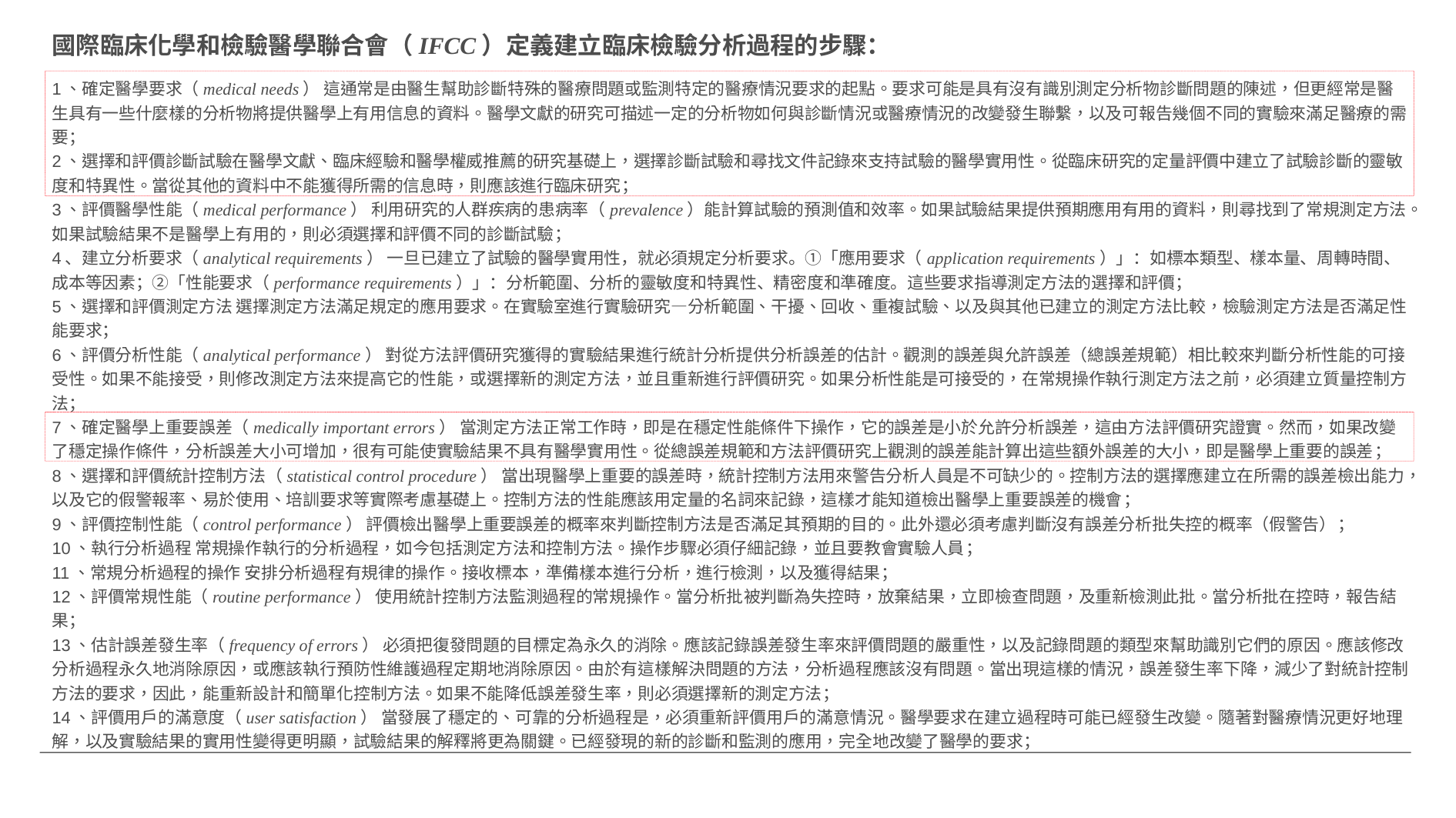

國際臨床化學和檢驗醫學聯合會（IFCC）定義建立臨床檢驗分析過程的步驟：

1、確定醫學要求（medical needs） 這通常是由醫生幫助診斷特殊的醫療問題或監測特定的醫療情況要求的起點。要求可能是具有沒有識別測定分析物診斷問題的陳述，但更經常是醫生具有一些什麼樣的分析物將提供醫學上有用信息的資料。醫學文獻的研究可描述一定的分析物如何與診斷情況或醫療情況的改變發生聯繫，以及可報告幾個不同的實驗來滿足醫療的需要；
2、選擇和評價診斷試驗在醫學文獻、臨床經驗和醫學權威推薦的研究基礎上，選擇診斷試驗和尋找文件記錄來支持試驗的醫學實用性。從臨床研究的定量評價中建立了試驗診斷的靈敏度和特異性。當從其他的資料中不能獲得所需的信息時，則應該進行臨床研究；
3、評價醫學性能（medical performance） 利用研究的人群疾病的患病率（prevalence）能計算試驗的預測值和效率。如果試驗結果提供預期應用有用的資料，則尋找到了常規測定方法。如果試驗結果不是醫學上有用的，則必須選擇和評價不同的診斷試驗；
4、建立分析要求（analytical requirements） 一旦已建立了試驗的醫學實用性，就必須規定分析要求。①「應用要求（application requirements）」：如標本類型、樣本量、周轉時間、成本等因素；②「性能要求（performance requirements）」：分析範圍、分析的靈敏度和特異性、精密度和準確度。這些要求指導測定方法的選擇和評價；
5、選擇和評價測定方法 選擇測定方法滿足規定的應用要求。在實驗室進行實驗研究—分析範圍、干擾、回收、重複試驗、以及與其他已建立的測定方法比較，檢驗測定方法是否滿足性能要求；
6、評價分析性能（analytical performance） 對從方法評價研究獲得的實驗結果進行統計分析提供分析誤差的估計。觀測的誤差與允許誤差（總誤差規範）相比較來判斷分析性能的可接受性。如果不能接受，則修改測定方法來提高它的性能，或選擇新的測定方法，並且重新進行評價研究。如果分析性能是可接受的，在常規操作執行測定方法之前，必須建立質量控制方法；
7、確定醫學上重要誤差（medically important errors） 當測定方法正常工作時，即是在穩定性能條件下操作，它的誤差是小於允許分析誤差，這由方法評價研究證實。然而，如果改變了穩定操作條件，分析誤差大小可增加，很有可能使實驗結果不具有醫學實用性。從總誤差規範和方法評價研究上觀測的誤差能計算出這些額外誤差的大小，即是醫學上重要的誤差；
8、選擇和評價統計控制方法（statistical control procedure） 當出現醫學上重要的誤差時，統計控制方法用來警告分析人員是不可缺少的。控制方法的選擇應建立在所需的誤差檢出能力，以及它的假警報率、易於使用、培訓要求等實際考慮基礎上。控制方法的性能應該用定量的名詞來記錄，這樣才能知道檢出醫學上重要誤差的機會；
9、評價控制性能（control performance） 評價檢出醫學上重要誤差的概率來判斷控制方法是否滿足其預期的目的。此外還必須考慮判斷沒有誤差分析批失控的概率（假警告）；
10、執行分析過程 常規操作執行的分析過程，如今包括測定方法和控制方法。操作步驟必須仔細記錄，並且要教會實驗人員；
11、常規分析過程的操作 安排分析過程有規律的操作。接收標本，準備樣本進行分析，進行檢測，以及獲得結果；
12、評價常規性能（routine performance） 使用統計控制方法監測過程的常規操作。當分析批被判斷為失控時，放棄結果，立即檢查問題，及重新檢測此批。當分析批在控時，報告結果；
13、估計誤差發生率（frequency of errors） 必須把復發問題的目標定為永久的消除。應該記錄誤差發生率來評價問題的嚴重性，以及記錄問題的類型來幫助識別它們的原因。應該修改分析過程永久地消除原因，或應該執行預防性維護過程定期地消除原因。由於有這樣解決問題的方法，分析過程應該沒有問題。當出現這樣的情況，誤差發生率下降，減少了對統計控制方法的要求，因此，能重新設計和簡單化控制方法。如果不能降低誤差發生率，則必須選擇新的測定方法；
14、評價用戶的滿意度（user satisfaction） 當發展了穩定的、可靠的分析過程是，必須重新評價用戶的滿意情況。醫學要求在建立過程時可能已經發生改變。隨著對醫療情況更好地理解，以及實驗結果的實用性變得更明顯，試驗結果的解釋將更為關鍵。已經發現的新的診斷和監測的應用，完全地改變了醫學的要求；